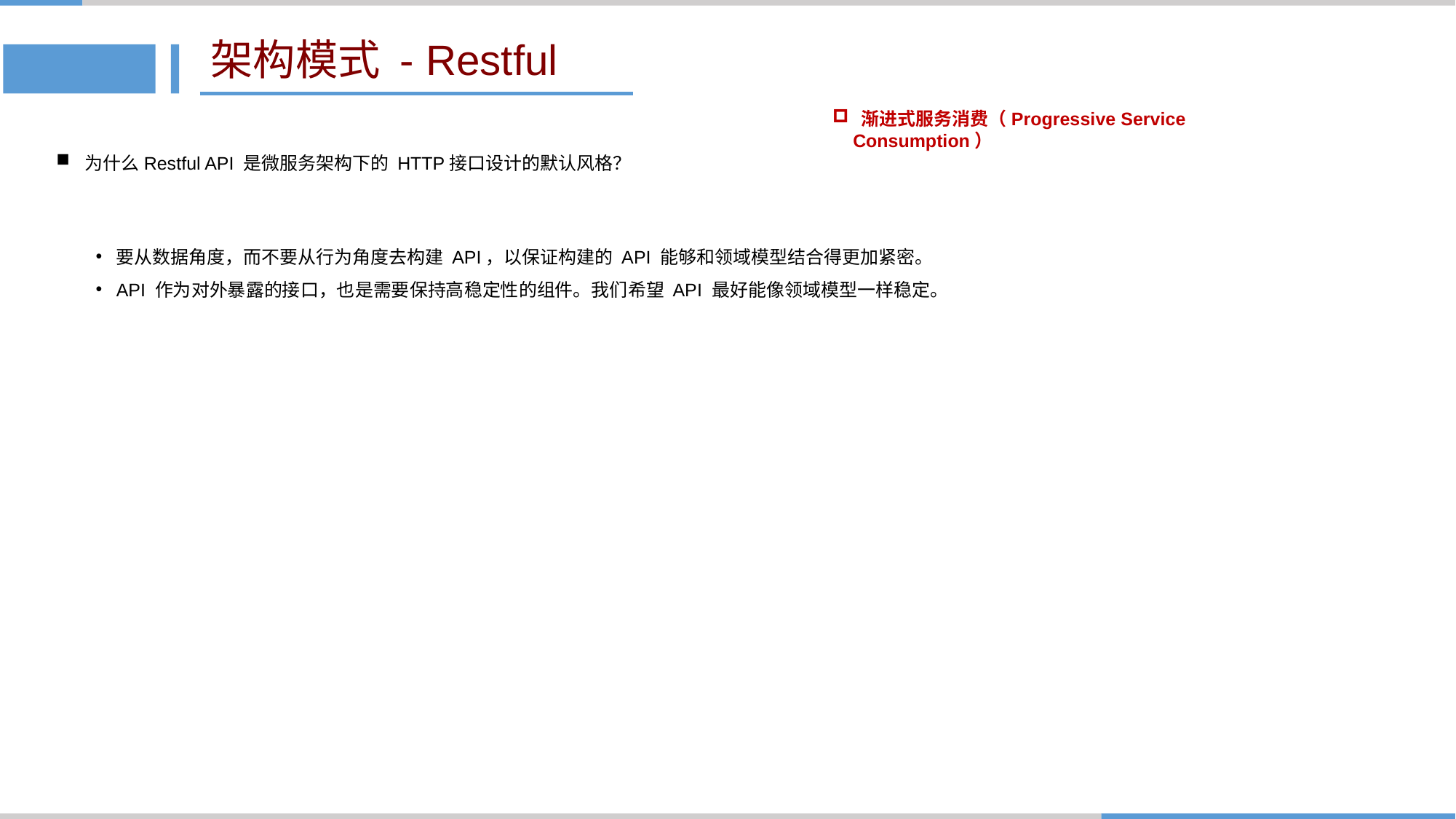

# 架构模式 - Restful

 渐进式服务消费（Progressive Service Consumption）
 为什么Restful API 是微服务架构下的 HTTP接口设计的默认风格？
要从数据角度，而不要从行为角度去构建 API，以保证构建的 API 能够和领域模型结合得更加紧密。
API 作为对外暴露的接口，也是需要保持高稳定性的组件。我们希望 API 最好能像领域模型一样稳定。